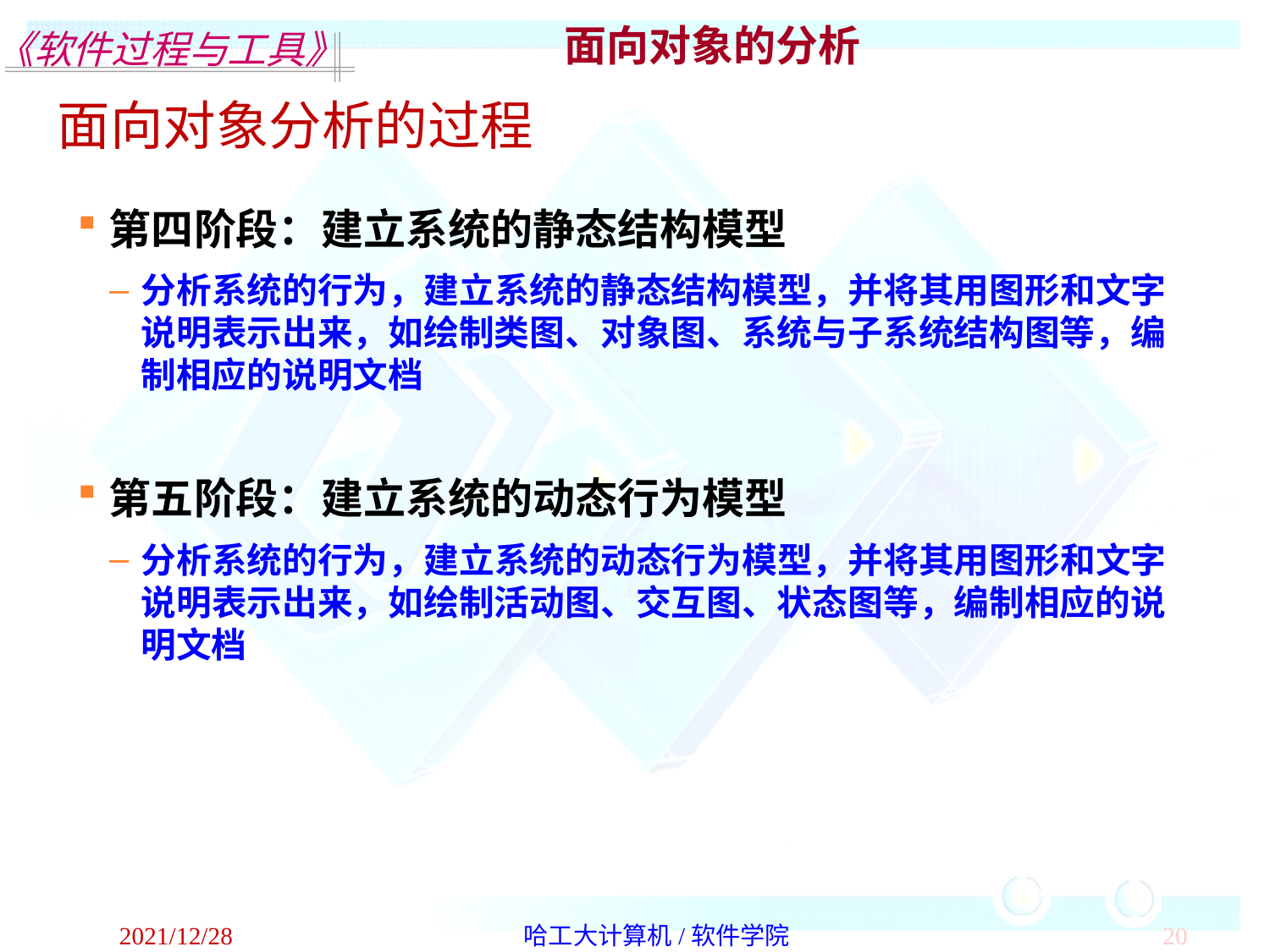

面向对象的分析
面向对象分析的过程
第四阶段：建立系统的静态结构模型
分析系统的行为，建立系统的静态结构模型，并将其用图形和文字说明表示出来，如绘制类图、对象图、系统与子系统结构图等，编制相应的说明文档

第五阶段：建立系统的动态行为模型
分析系统的行为，建立系统的动态行为模型，并将其用图形和文字说明表示出来，如绘制活动图、交互图、状态图等，编制相应的说明文档